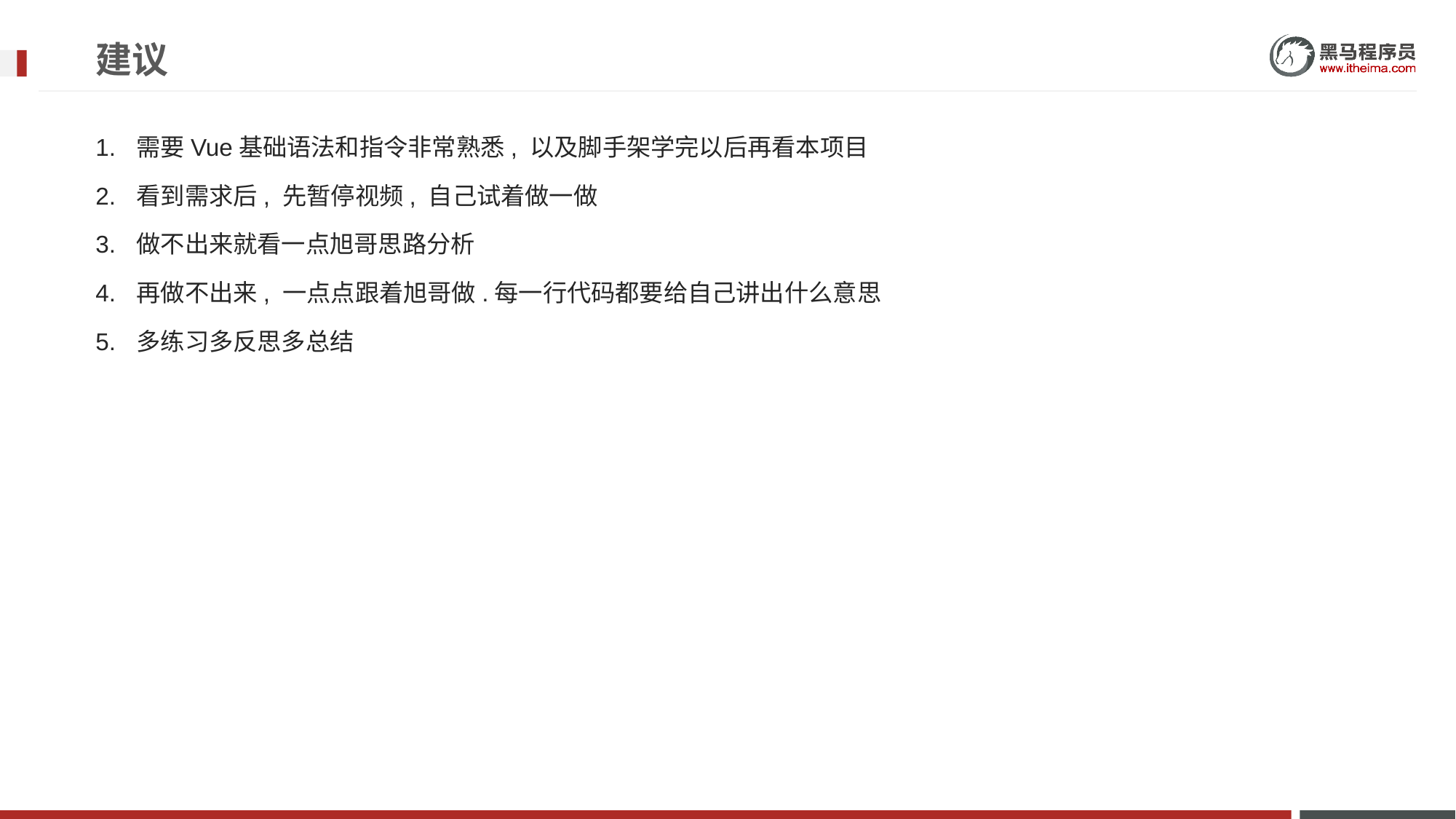

# 建议
需要Vue基础语法和指令非常熟悉, 以及脚手架学完以后再看本项目
看到需求后, 先暂停视频, 自己试着做一做
做不出来就看一点旭哥思路分析
再做不出来, 一点点跟着旭哥做.每一行代码都要给自己讲出什么意思
多练习多反思多总结